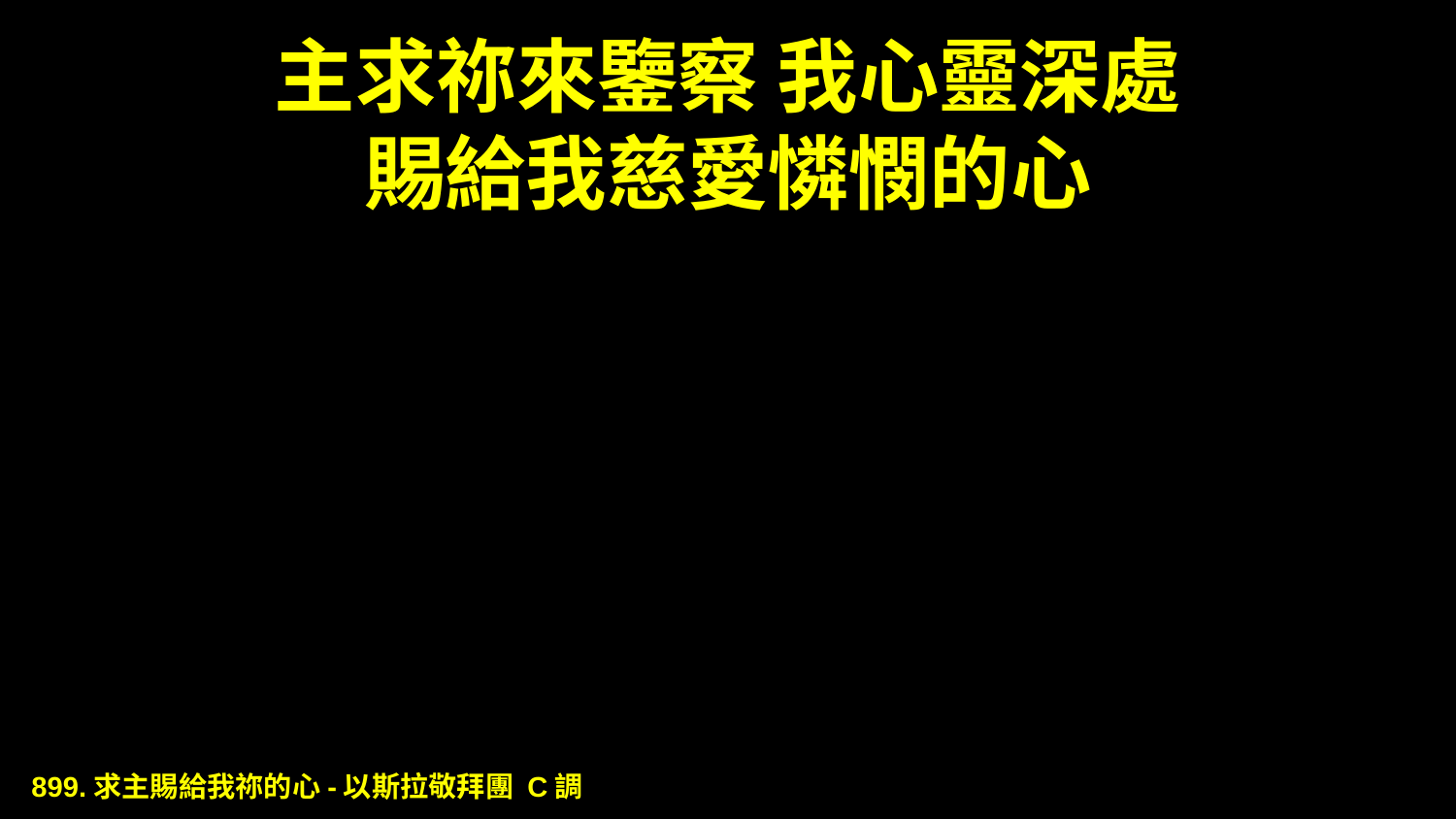

# 主求祢來鑒察 我心靈深處 賜給我慈愛憐憫的心
899.求主賜給我祢的心-以斯拉敬拜團 C調